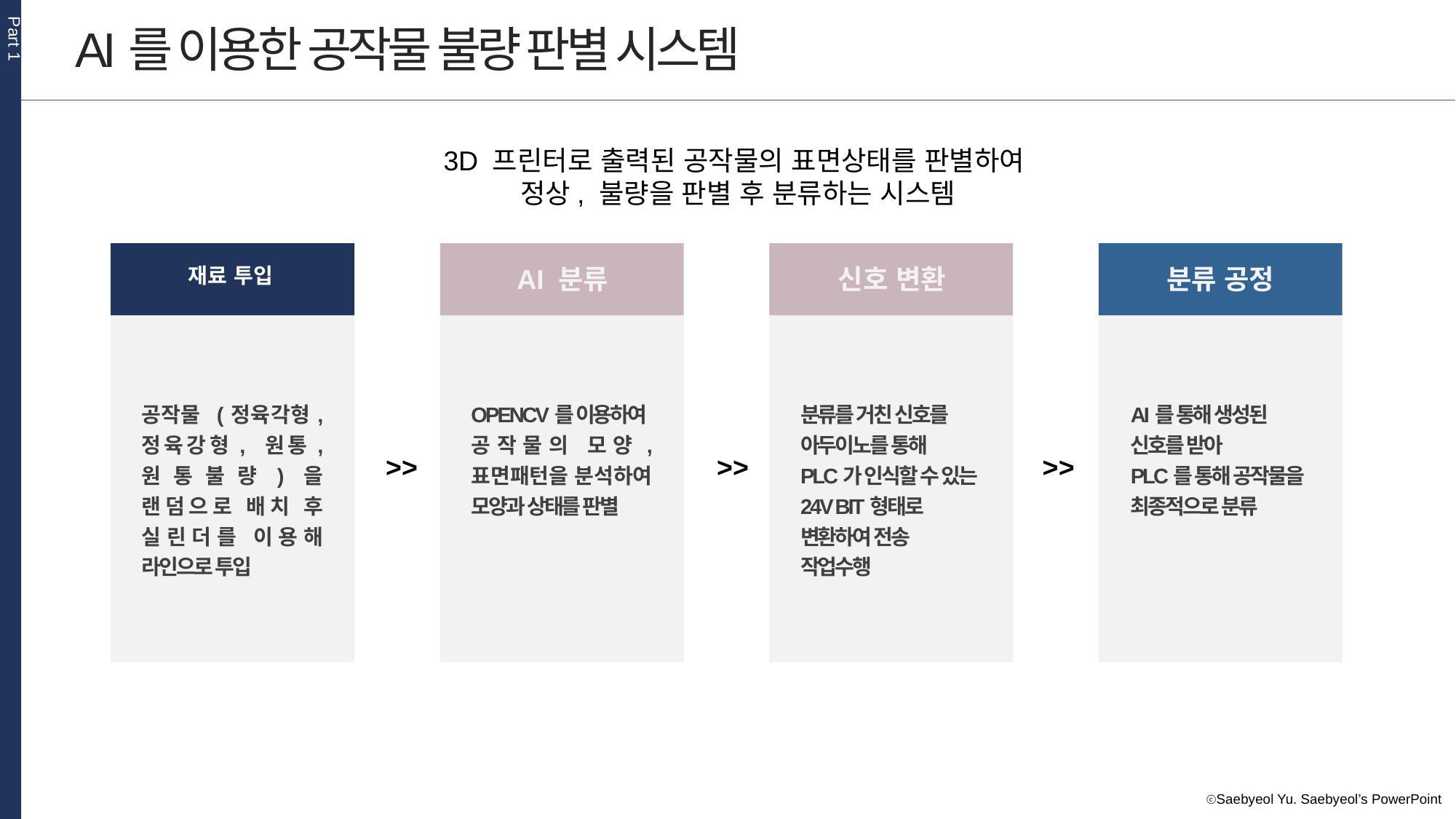

Part 1
AI를 이용한 공작물 불량 판별 시스템
3D 프린터로 출력된 공작물의 표면상태를 판별하여
정상, 불량을 판별 후 분류하는 시스템

재료 투입
AI 분류
신호 변환
분류 공정
공작물 (정육각형, 정육강형, 원통, 원통불량)을 랜덤으로 배치 후 실린더를 이용해 라인으로 투입
OPENCV를 이용하여
공작물의 모양, 표면패턴을 분석하여 모양과 상태를 판별
분류를 거친 신호를
아두이노를 통해
PLC가 인식할 수 있는
24V BIT형태로
변환하여 전송
작업수행
AI를 통해 생성된
신호를 받아
PLC를 통해 공작물을
최종적으로 분류
>>
>>
>>